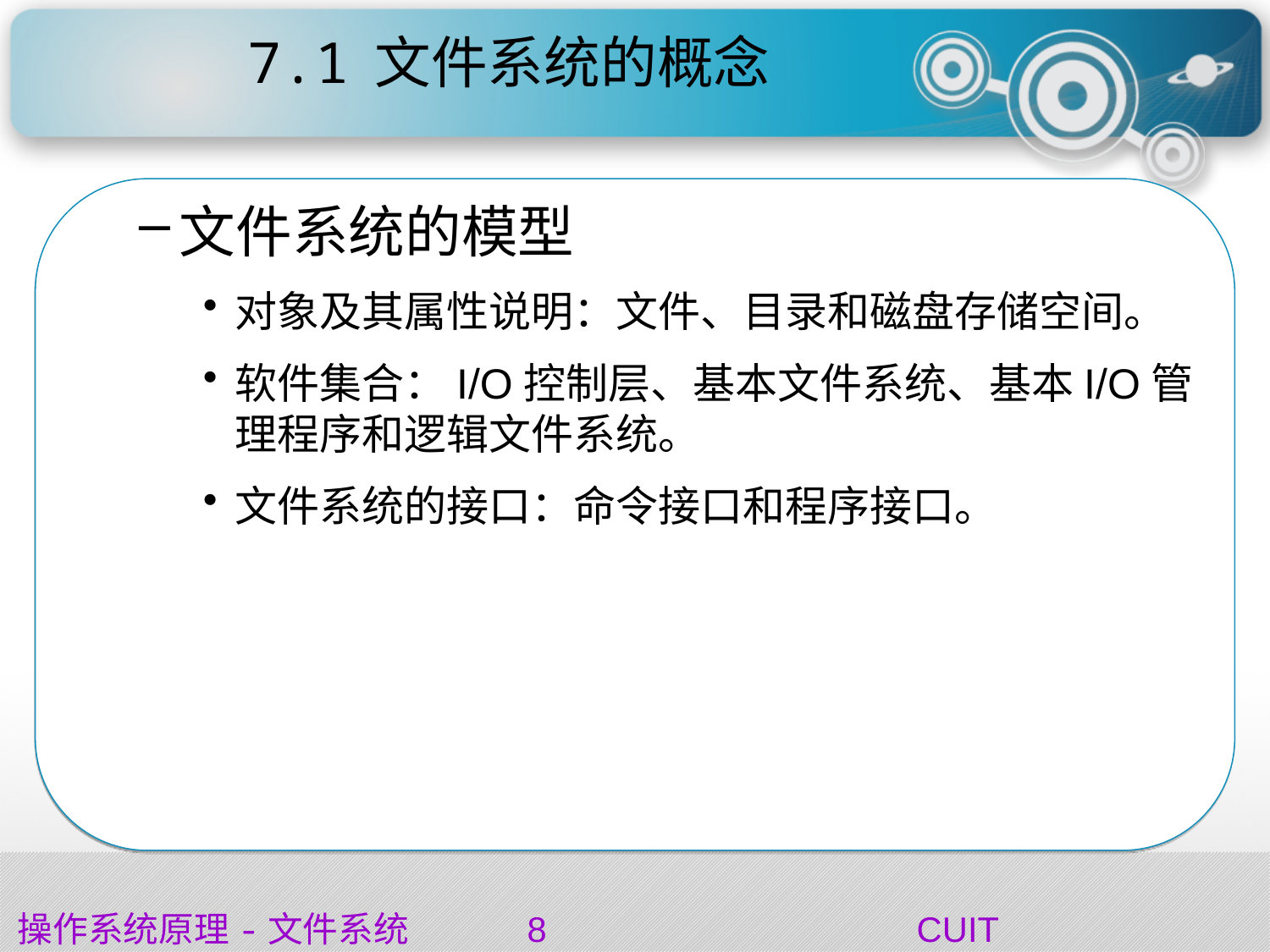

# 7.1	文件系统的概念
文件系统的模型
对象及其属性说明：文件、目录和磁盘存储空间。
软件集合：I/O控制层、基本文件系统、基本I/O管理程序和逻辑文件系统。
文件系统的接口：命令接口和程序接口。